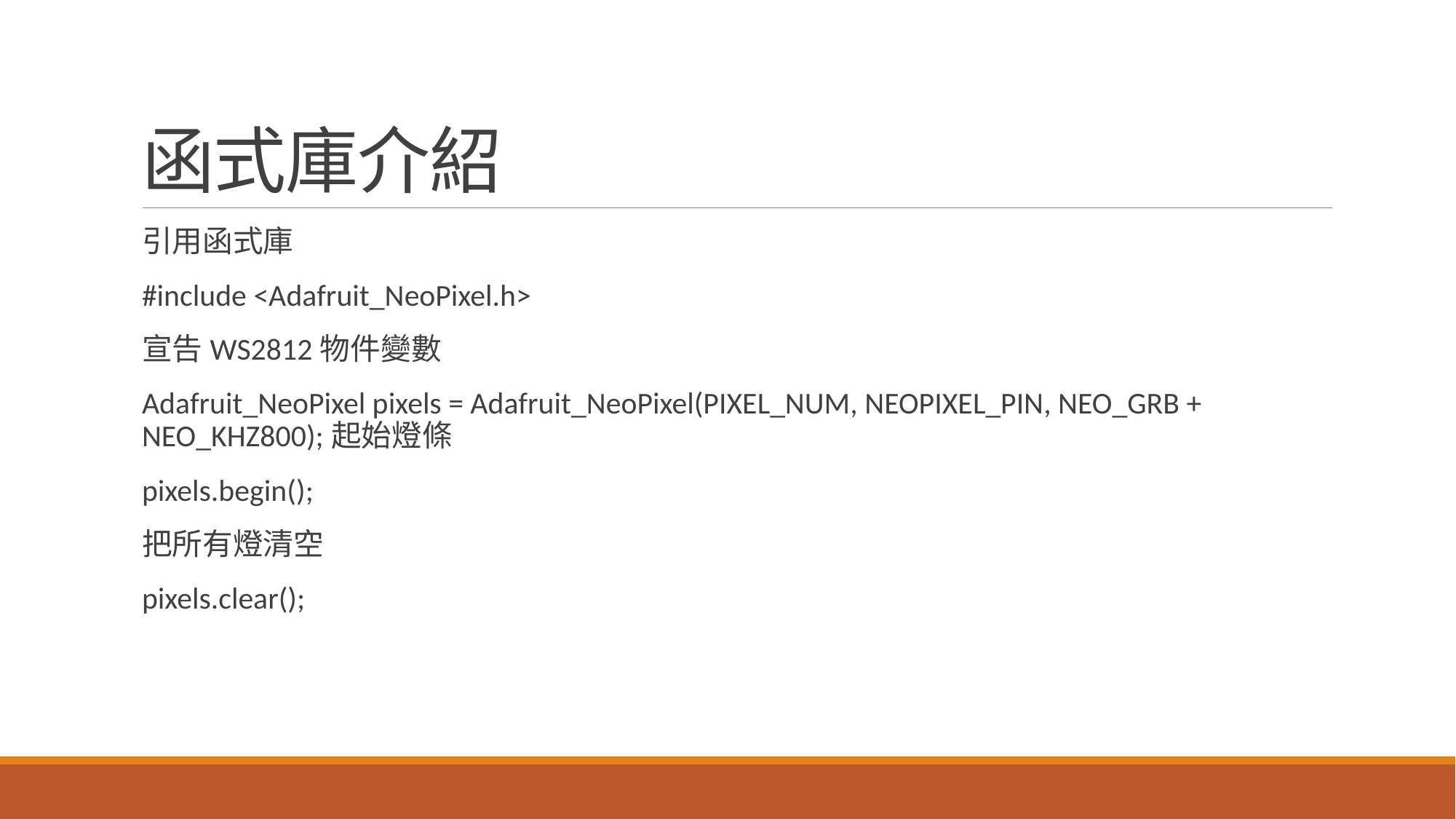

# 函式庫介紹
引用函式庫
#include <Adafruit_NeoPixel.h>
宣告WS2812物件變數
Adafruit_NeoPixel pixels = Adafruit_NeoPixel(PIXEL_NUM, NEOPIXEL_PIN, NEO_GRB + NEO_KHZ800);起始燈條
pixels.begin();
把所有燈清空
pixels.clear();